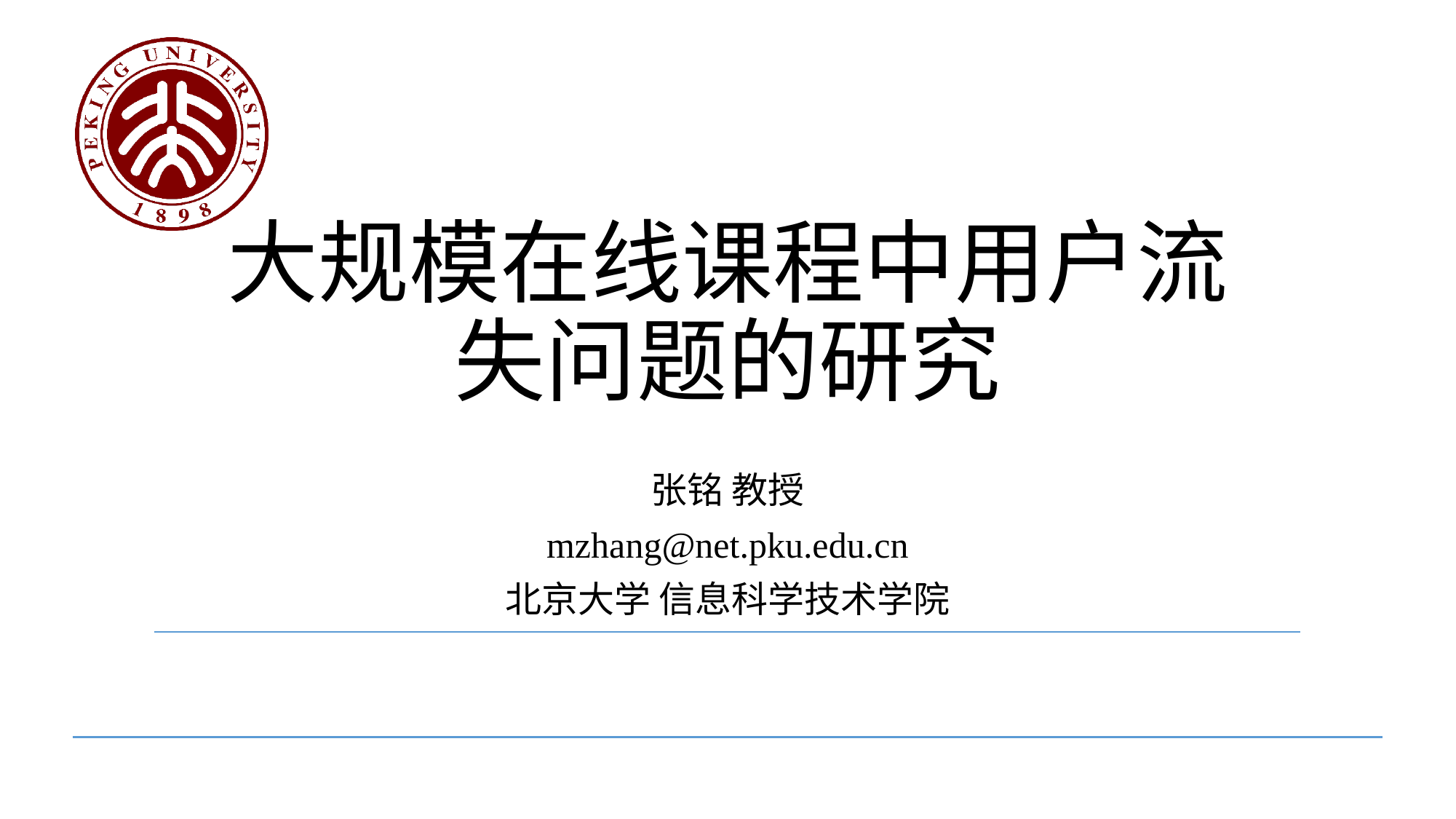

# 大规模在线课程中用户流失问题的研究
张铭 教授
mzhang@net.pku.edu.cn
北京大学 信息科学技术学院